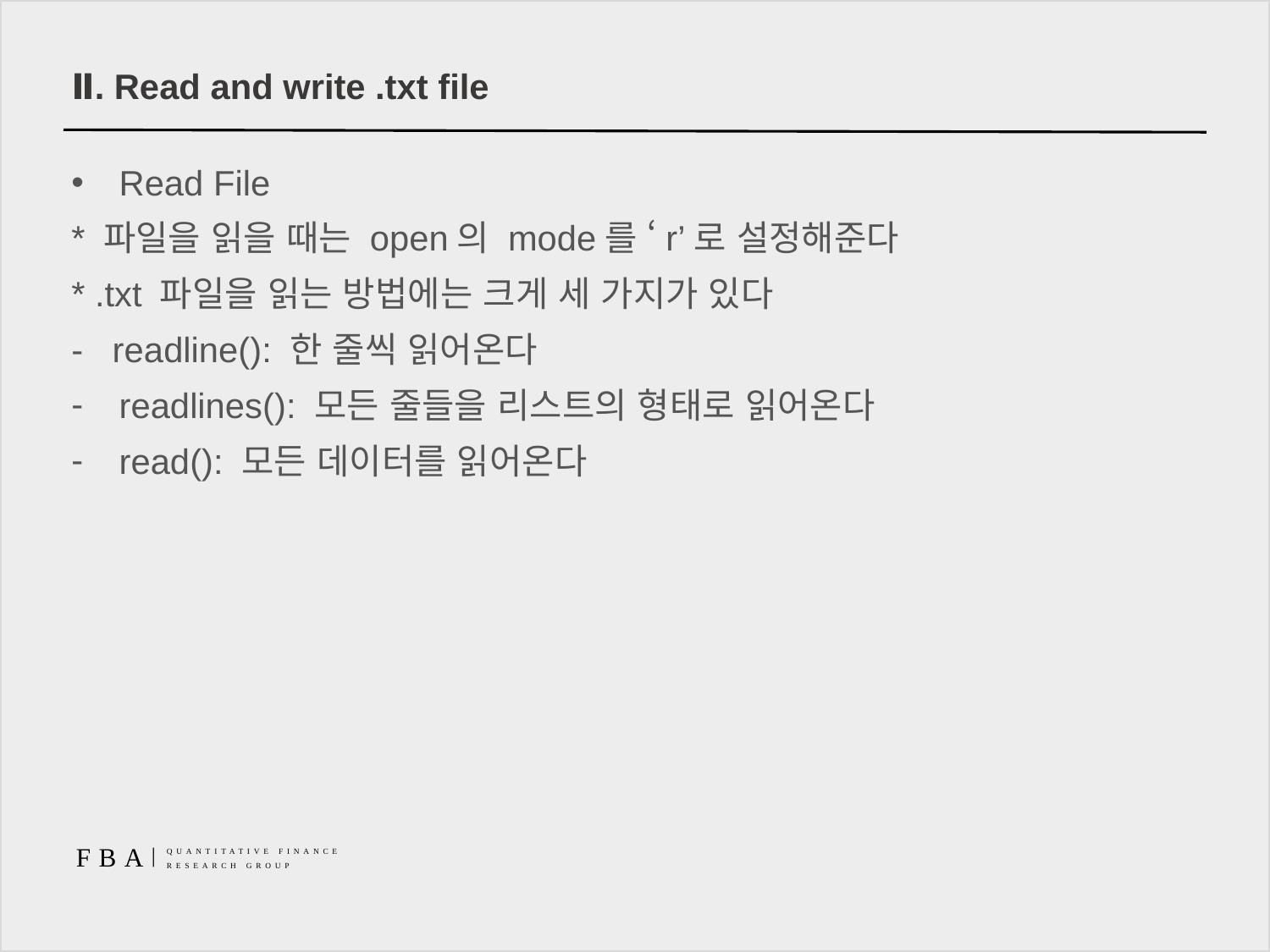

# Ⅱ. Read and write .txt file
Read File
* 파일을 읽을 때는 open의 mode를 ‘r’로 설정해준다
* .txt 파일을 읽는 방법에는 크게 세 가지가 있다
-   readline(): 한 줄씩 읽어온다
readlines(): 모든 줄들을 리스트의 형태로 읽어온다
read(): 모든 데이터를 읽어온다